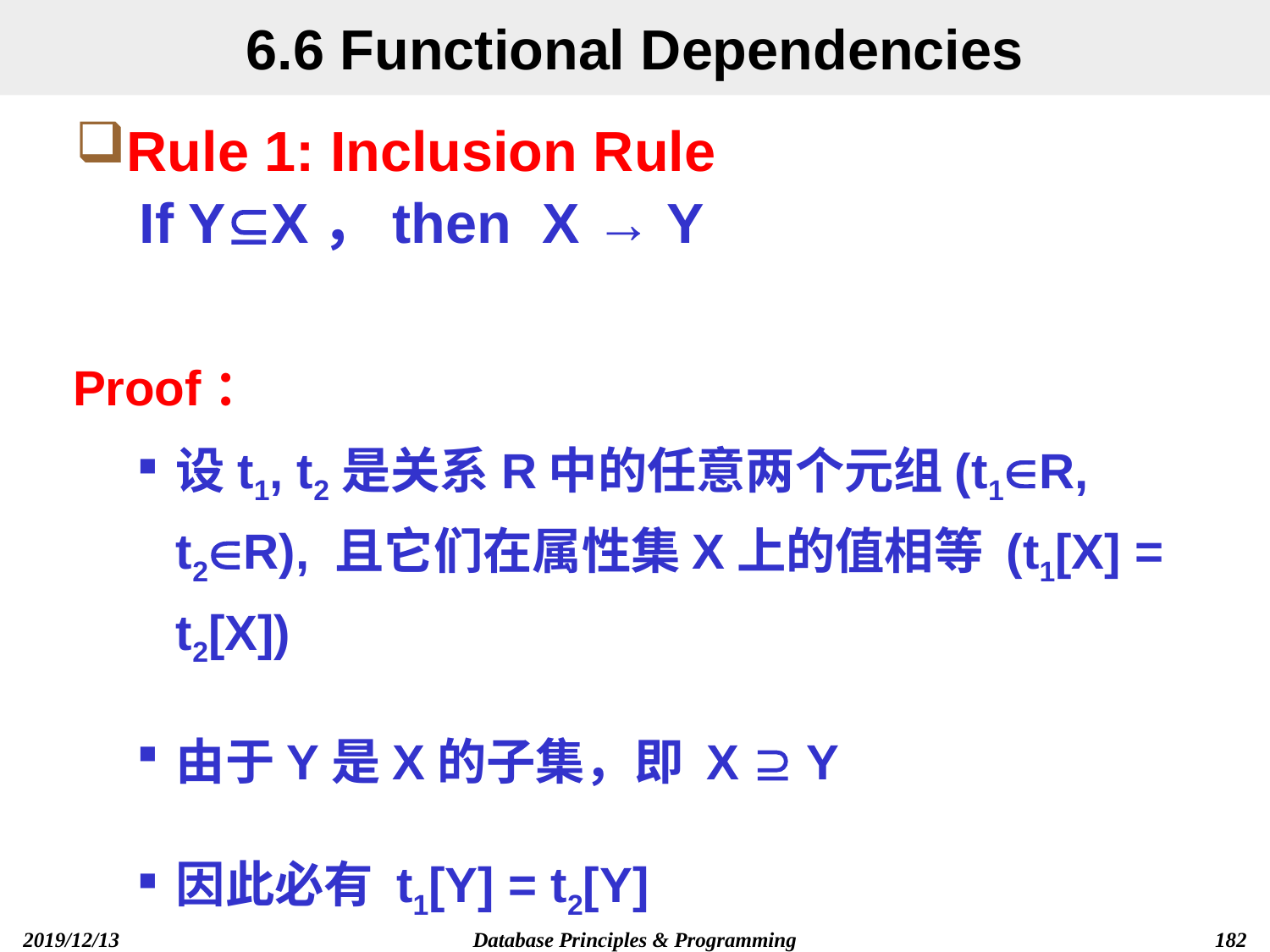

# 6.6 Functional Dependencies
Rule 1: Inclusion Rule
If Y⊆X，then  X → Y
Proof：
设t1, t2是关系R中的任意两个元组(t1∈R, t2∈R), 且它们在属性集X上的值相等 (t1[X] = t2[X])

由于Y是X的子集，即 X ⊇ Y

因此必有 t1[Y] = t2[Y]
2019/12/13
Database Principles & Programming
182